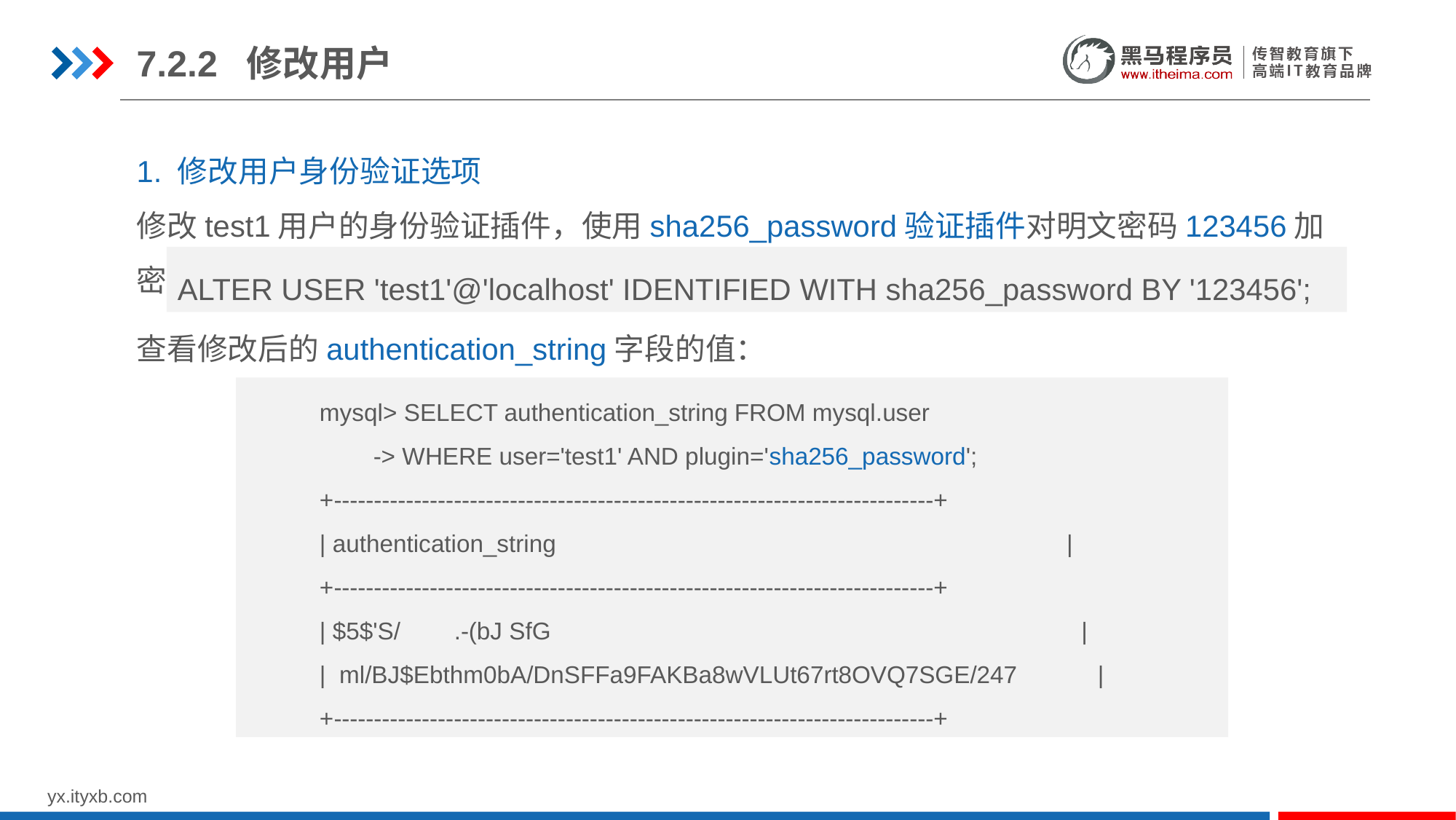

7.2.2  修改用户
1. 修改用户身份验证选项
修改test1用户的身份验证插件，使用sha256_password验证插件对明文密码123456加密：
ALTER USER 'test1'@'localhost' IDENTIFIED WITH sha256_password BY '123456';
查看修改后的authentication_string字段的值：
mysql> SELECT authentication_string FROM mysql.user
        -> WHERE user='test1' AND plugin='sha256_password';
+---------------------------------------------------------------------------+
| authentication_string                                                                            |
+---------------------------------------------------------------------------+
| $5$'S/        .-(bJ SfG                                                                               |
|  ml/BJ$Ebthm0bA/DnSFFa9FAKBa8wVLUt67rt8OVQ7SGE/247            |
+---------------------------------------------------------------------------+